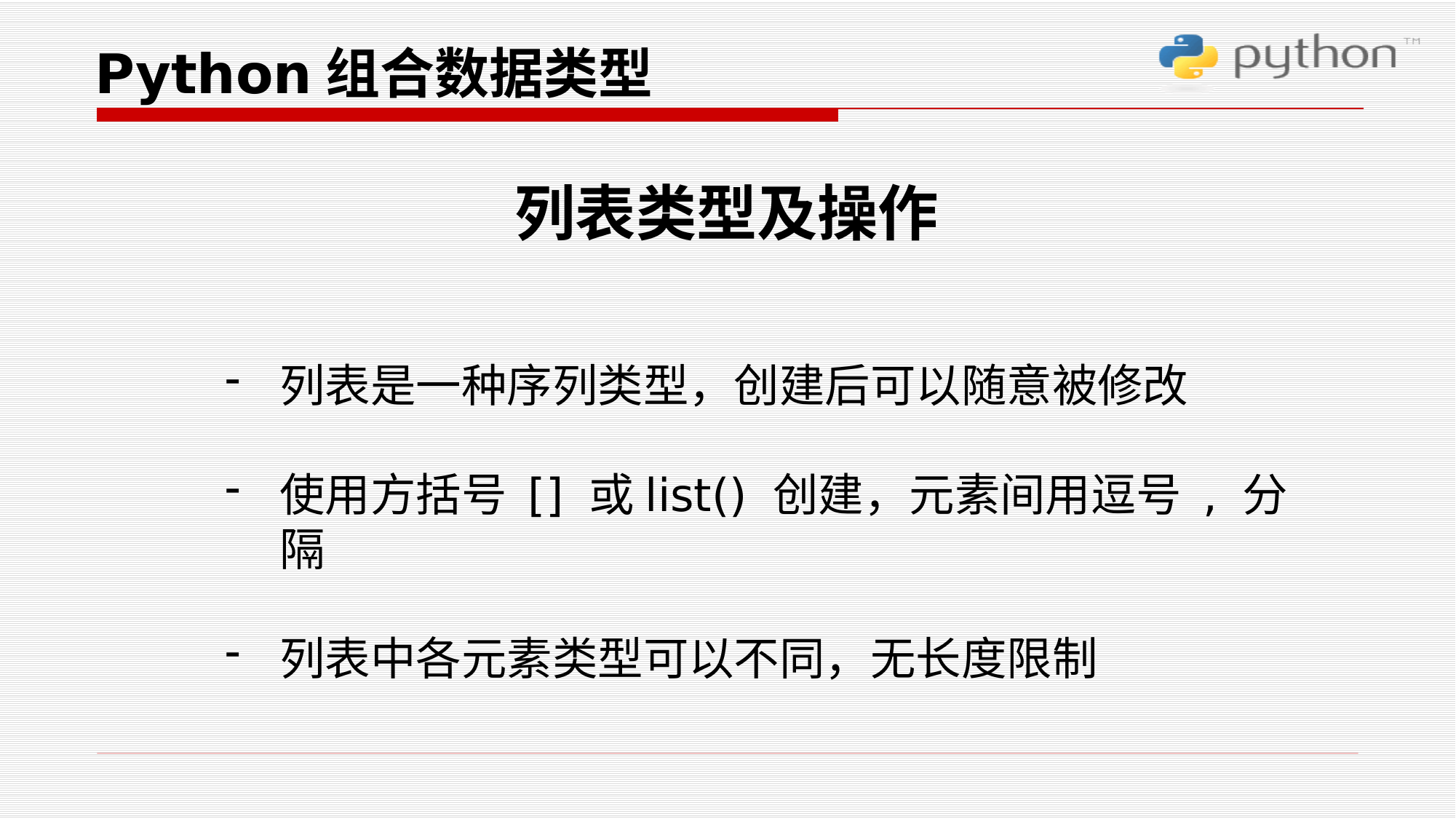

Python组合数据类型
列表类型及操作
列表是一种序列类型，创建后可以随意被修改

使用方括号 [] 或list() 创建，元素间用逗号 , 分隔

列表中各元素类型可以不同，无长度限制